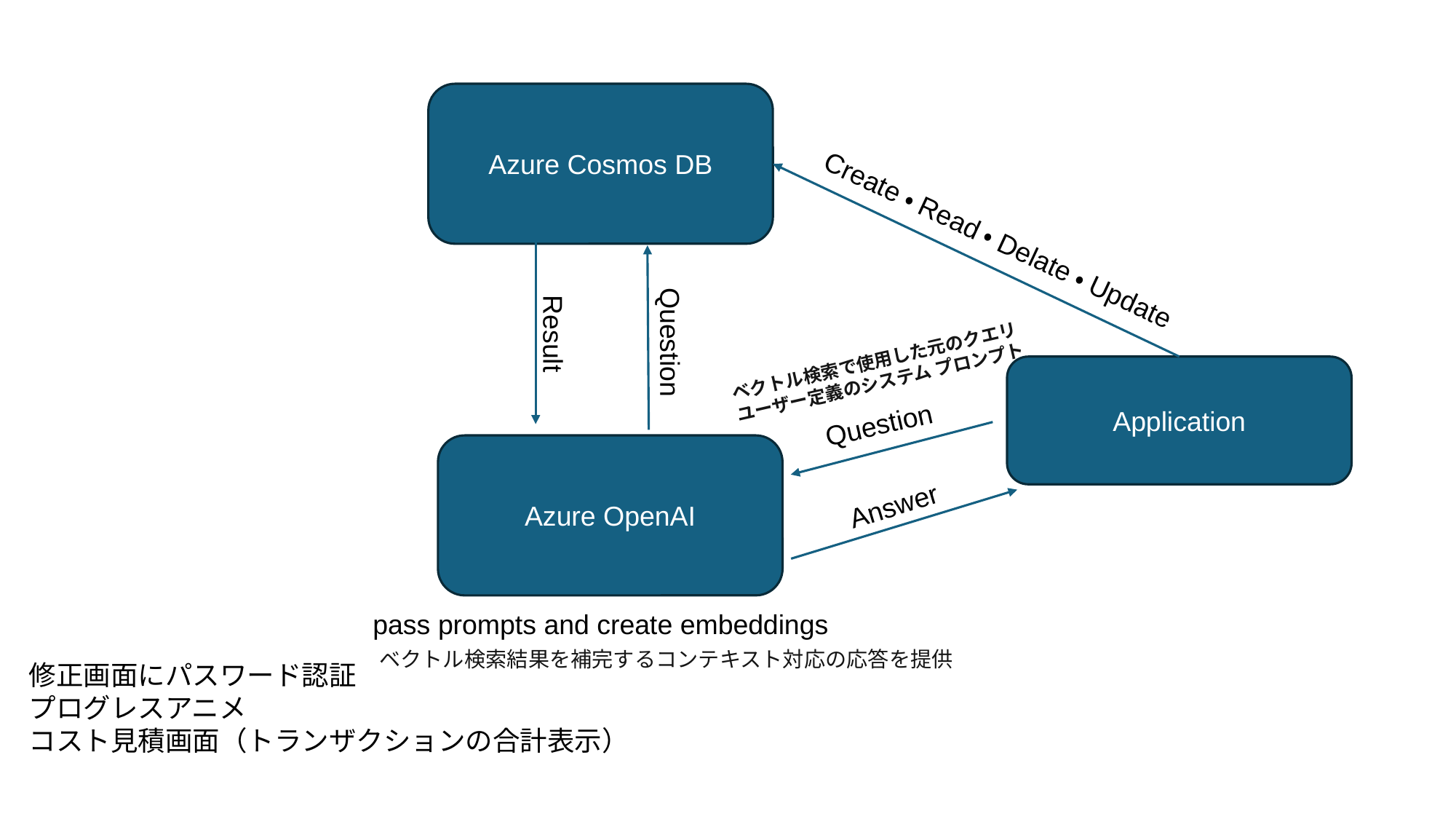

Azure Cosmos DB
Create・Read・Delate・Update
Result
Question
ベクトル検索で使用した元のクエリ
ユーザー定義のシステム プロンプト
Application
Question
Azure OpenAI
Answer
pass prompts and create embeddings
ベクトル検索結果を補完するコンテキスト対応の応答を提供
修正画面にパスワード認証
プログレスアニメ
コスト見積画面（トランザクションの合計表示）